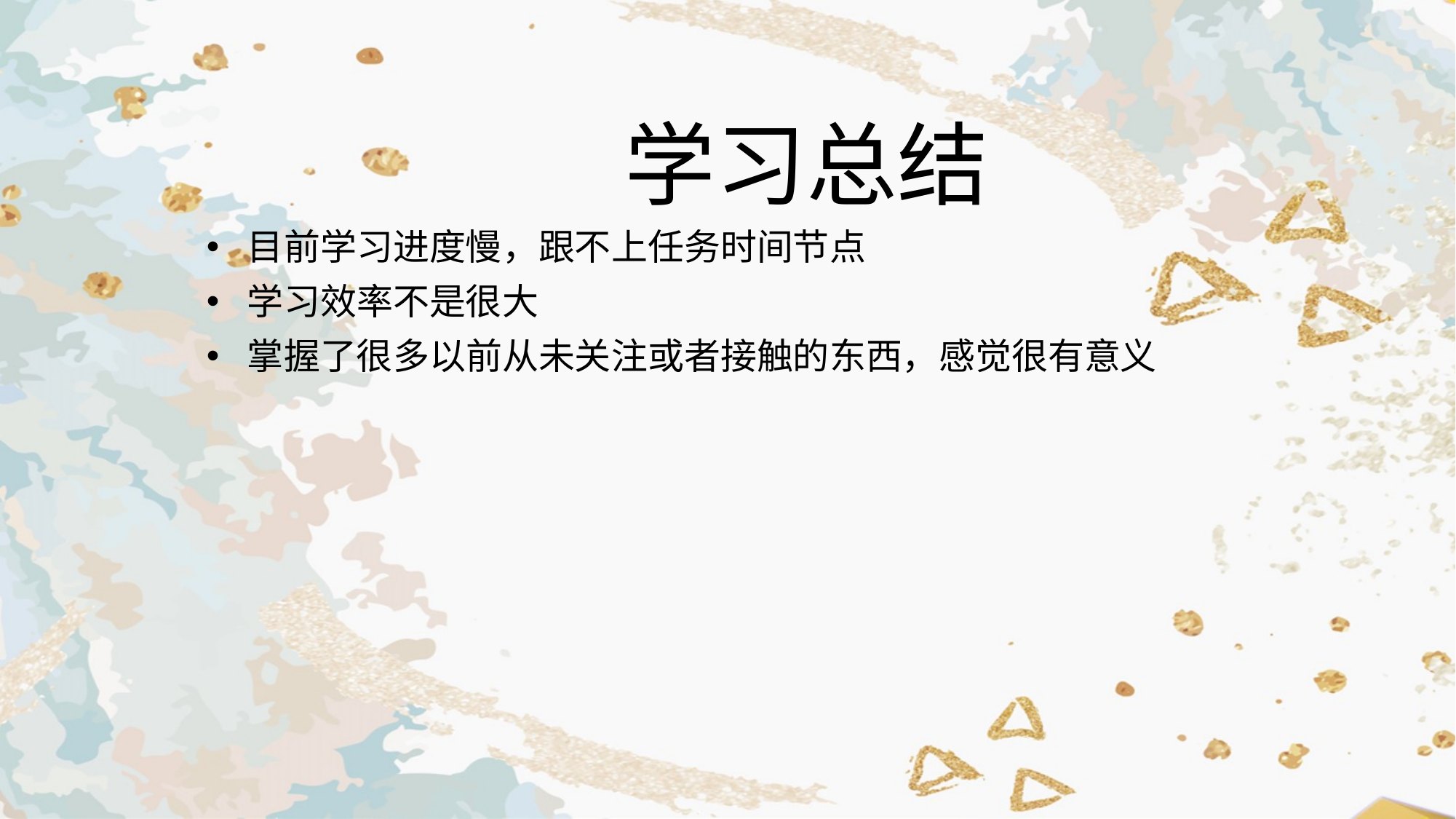

# 学习总结
目前学习进度慢，跟不上任务时间节点
学习效率不是很大
掌握了很多以前从未关注或者接触的东西，感觉很有意义